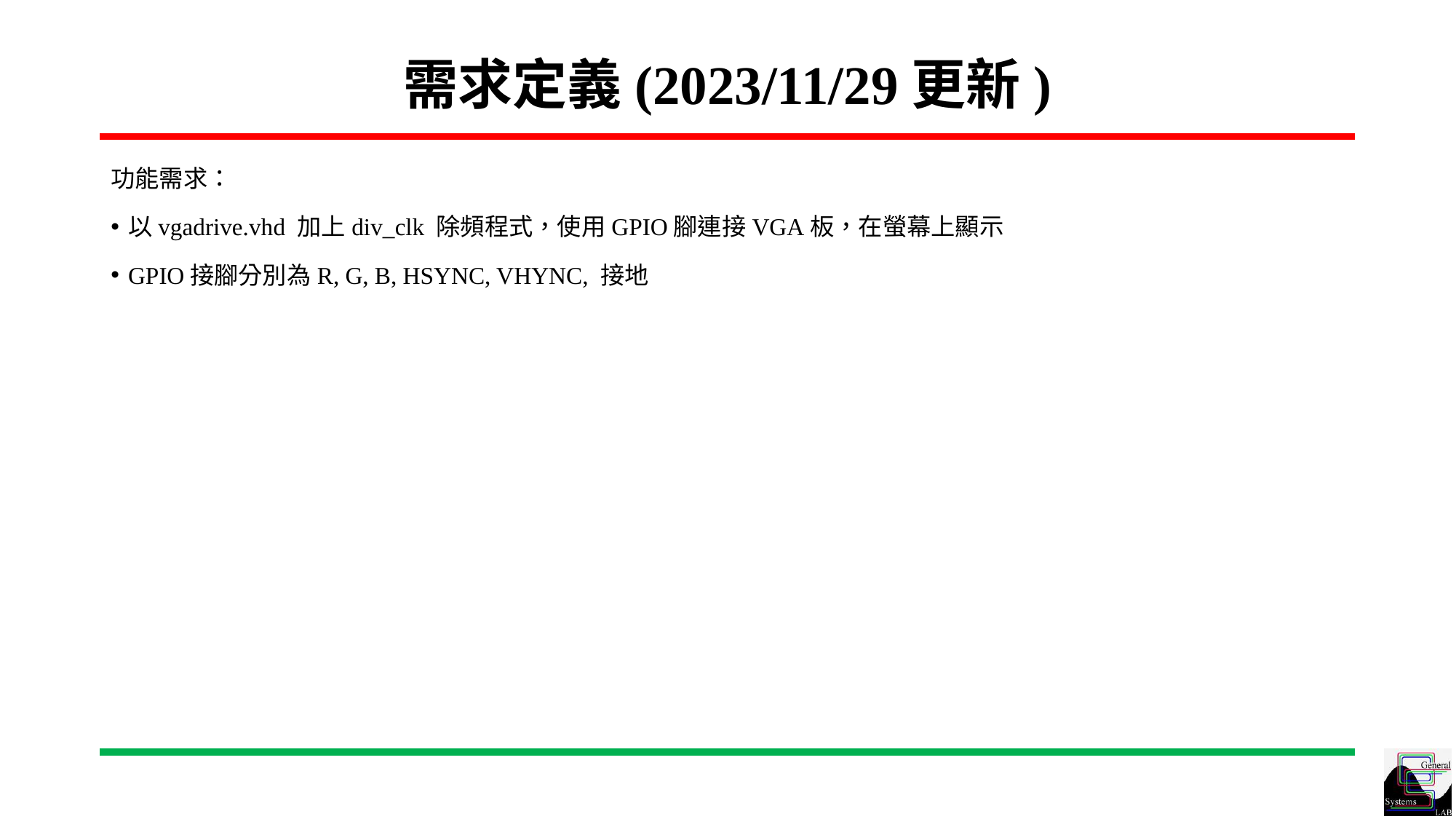

# 需求定義(2023/11/29更新)
功能需求：
以vgadrive.vhd 加上div_clk 除頻程式，使用GPIO腳連接VGA板，在螢幕上顯示
GPIO接腳分別為R, G, B, HSYNC, VHYNC, 接地